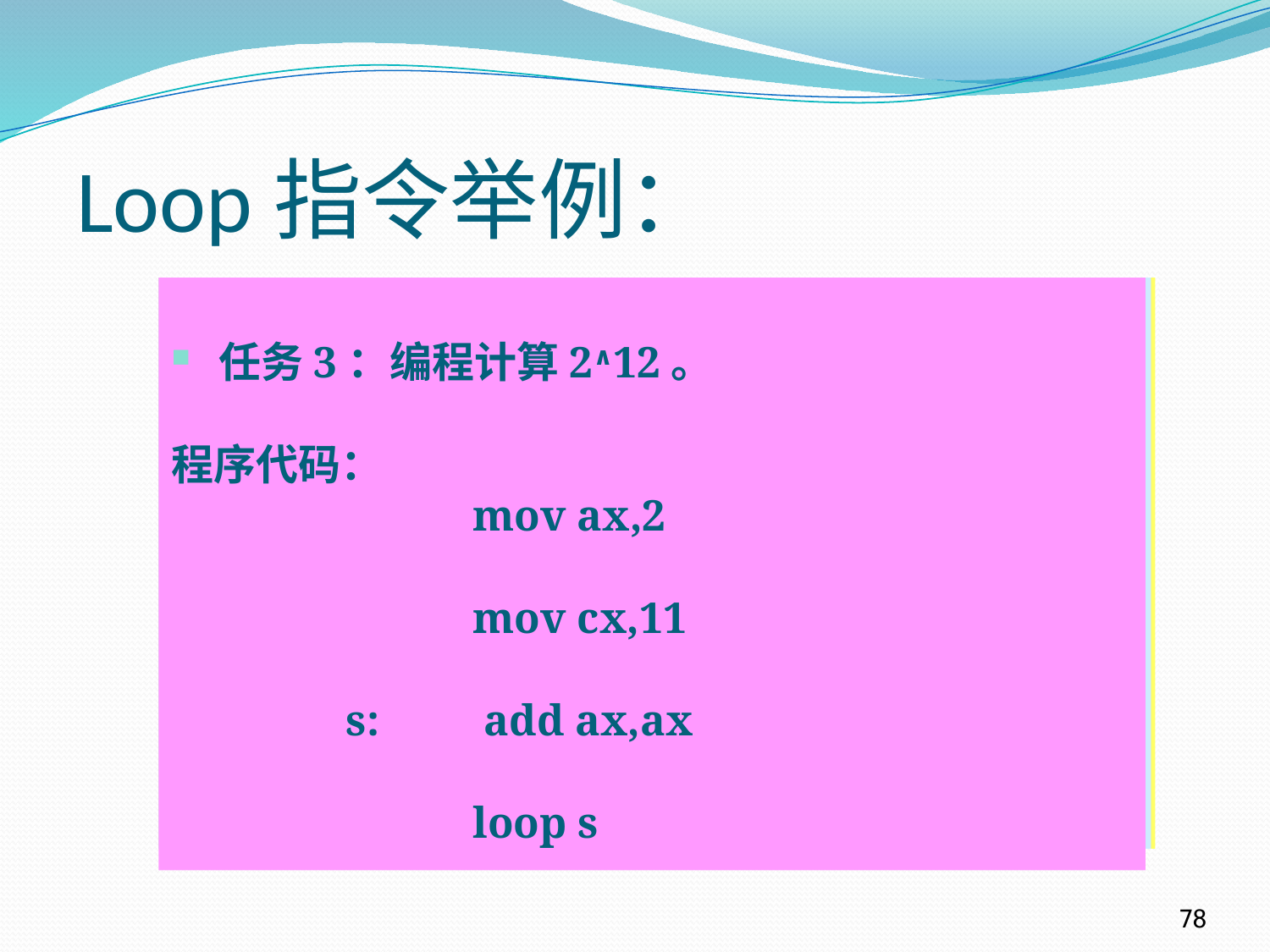

# Loop指令举例：

任务1：编程计算2∧2，结果存放在ax中。

   程序代码：

 				mov ax,2

 				add ax,ax

任务2：编程计算2∧3。

 程序代码：

			mov ax,2

			 add ax,ax

			add ax,ax

任务3：编程计算2∧12。

程序代码：
	           	 mov ax,2
			add ax, ax
			add ax, ax
	           	 …
			 ;做11次add ax,ax
			 …
			 add ax, ax

任务3：编程计算2∧12。

程序代码：
 			mov ax,2

 			mov cx,11

		s: 	 add ax,ax

  			loop s

78